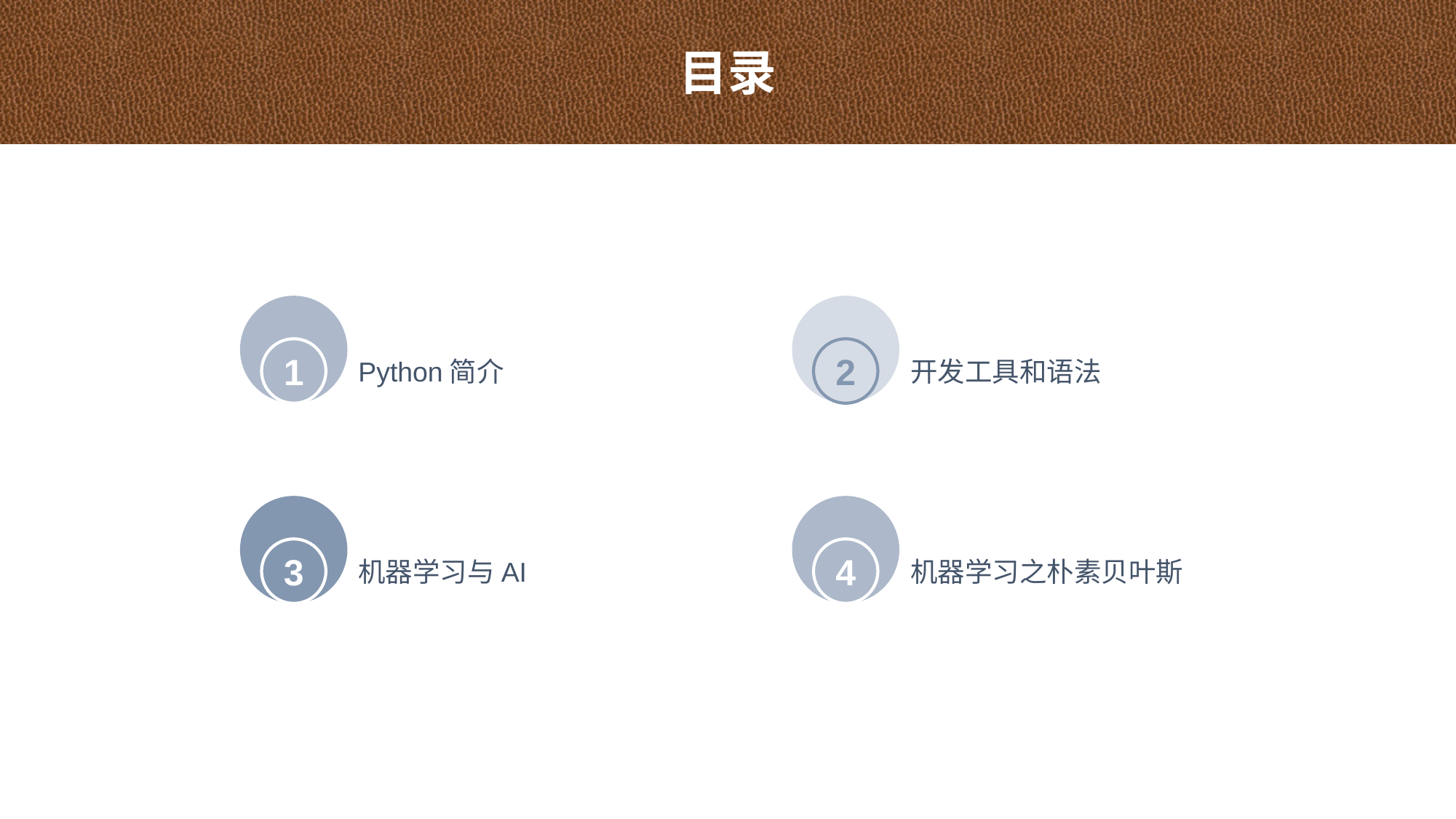

目录

1

2
Python简介
开发工具和语法

3

4
机器学习与AI
机器学习之朴素贝叶斯